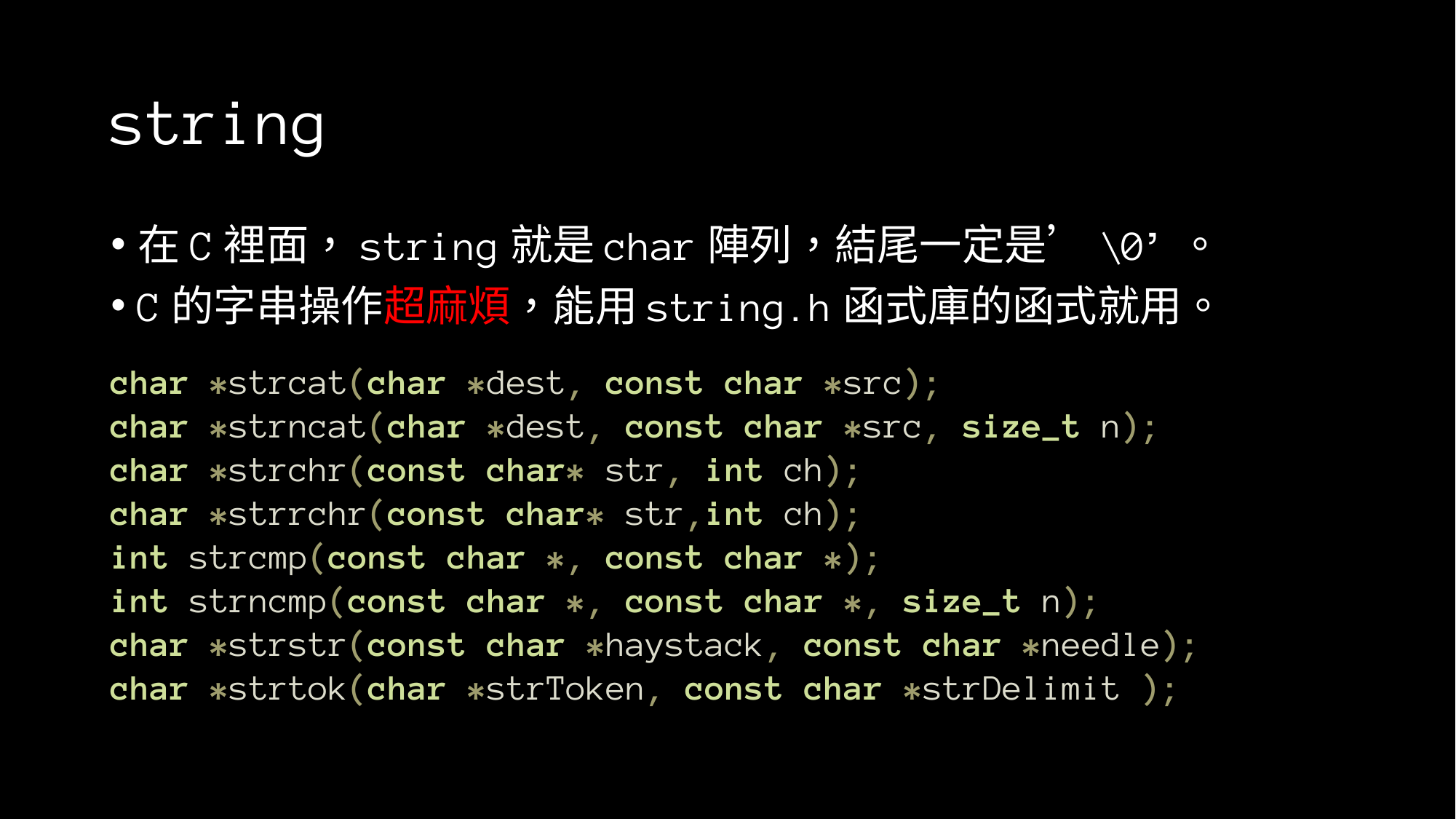

# string
在C裡面，string就是char陣列，結尾一定是’\0’。
C的字串操作超麻煩，能用string.h函式庫的函式就用。

char *strcat(char *dest, const char *src);
char *strncat(char *dest, const char *src, size_t n);
char *strchr(const char* str, int ch);
char *strrchr(const char* str,int ch);
int strcmp(const char *, const char *);
int strncmp(const char *, const char *, size_t n);
char *strstr(const char *haystack, const char *needle);
char *strtok(char *strToken, const char *strDelimit );